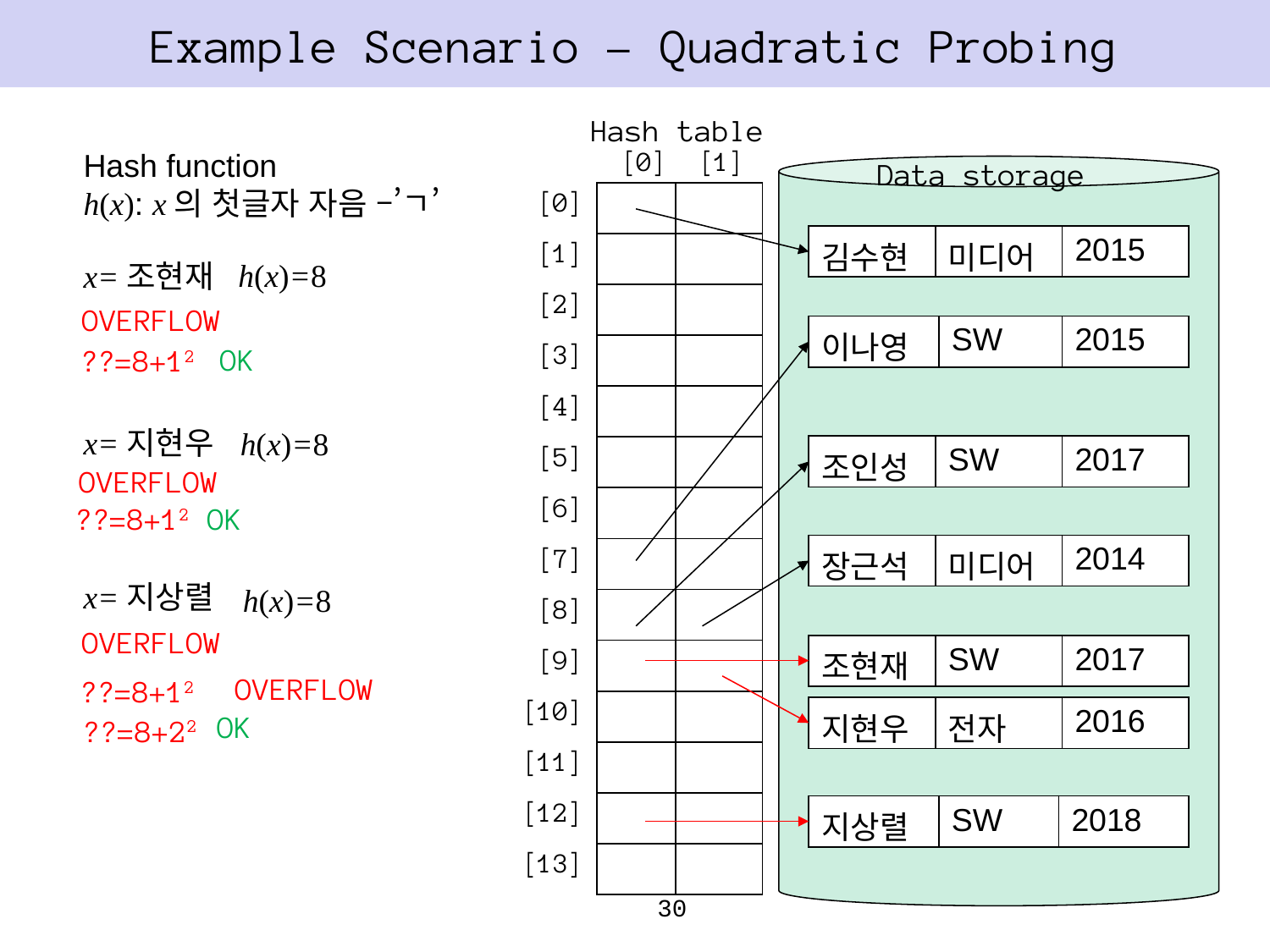

# Example Scenario – Quadratic Probing
Hash table
[0]
[1]
Hash function
h(x): x의 첫글자 자음 –’ㄱ’
Data storage

| [0] |  |  |
| --- | --- | --- |
| [1] |  |  |
| [2] |  |  |
| [3] |  |  |
| [4] |  |  |
| [5] |  |  |
| [6] |  |  |
| [7] |  |  |
| [8] |  |  |
| [9] |  |  |
| [10] |  |  |
| [11] |  |  |
| [12] |  |  |
| [13] |  |  |
| 김수현 | 미디어 | 2015 |
| --- | --- | --- |
h(x)=8
x=조현재
OVERFLOW
| 이나영 | SW | 2015 |
| --- | --- | --- |
OK
??=8+12
x=지현우
h(x)=8
| 조인성 | SW | 2017 |
| --- | --- | --- |
OVERFLOW
??=8+12
OK
| 장근석 | 미디어 | 2014 |
| --- | --- | --- |
x=지상렬
h(x)=8
OVERFLOW
| 조현재 | SW | 2017 |
| --- | --- | --- |
OVERFLOW
??=8+12
| 지현우 | 전자 | 2016 |
| --- | --- | --- |
OK
??=8+22
| 지상렬 | SW | 2018 |
| --- | --- | --- |
30